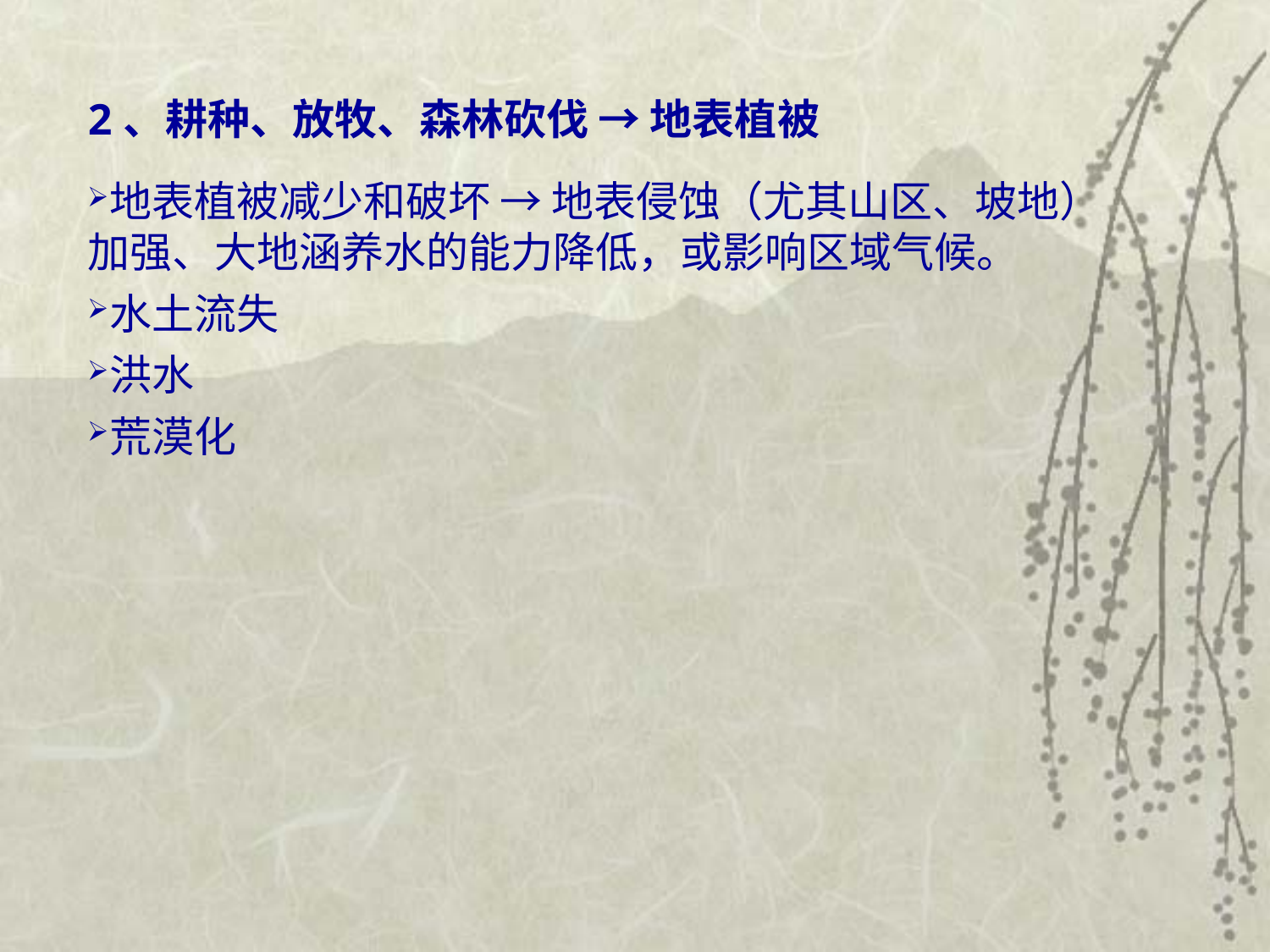

2、耕种、放牧、森林砍伐 → 地表植被
地表植被减少和破坏 → 地表侵蚀（尤其山区、坡地）加强、大地涵养水的能力降低，或影响区域气候。
水土流失
洪水
荒漠化